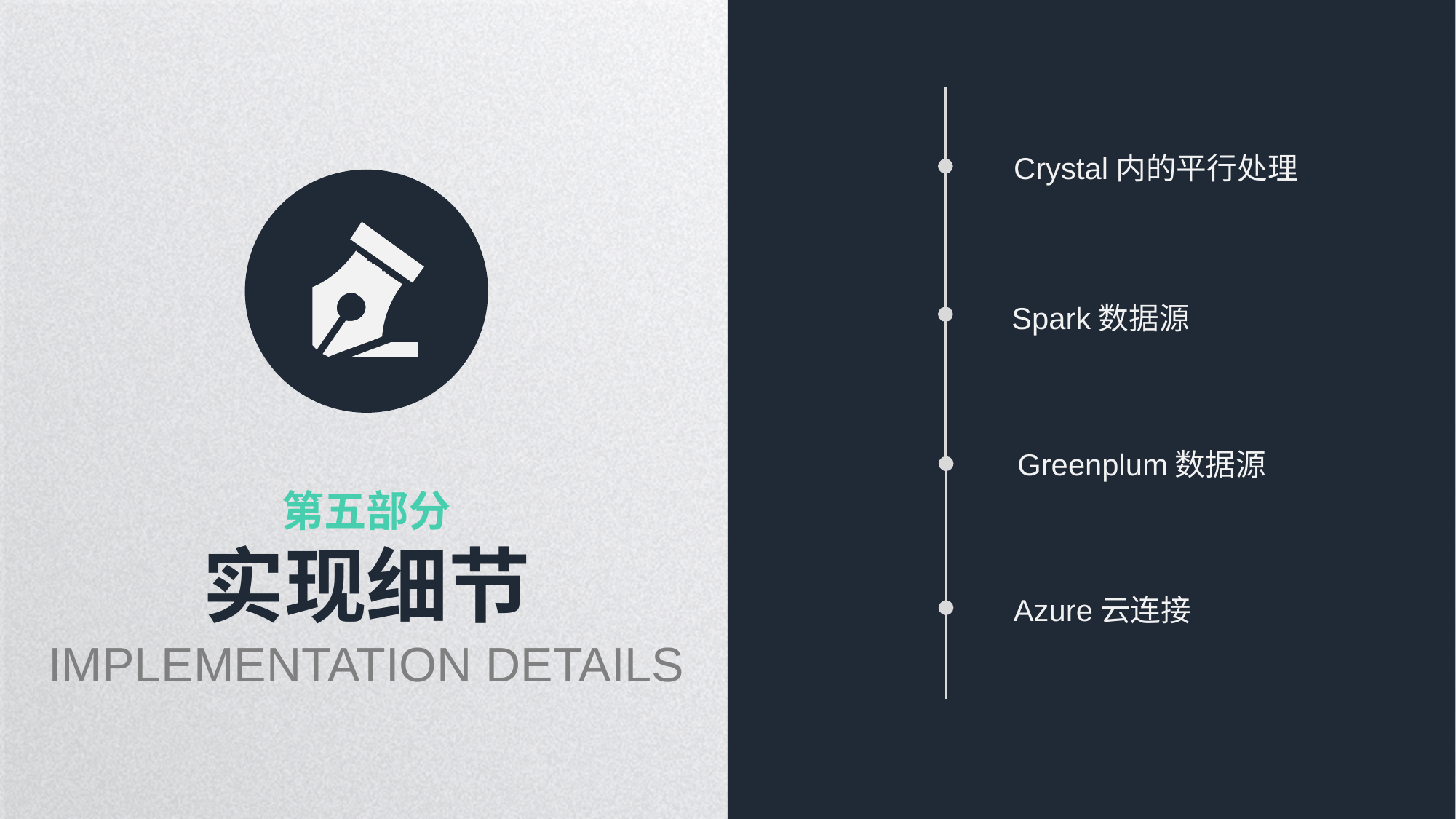

Crystal内的平行处理

Spark数据源
Greenplum数据源
第五部分
实现细节
IMPLEMENTATION DETAILS
Azure云连接
延时符